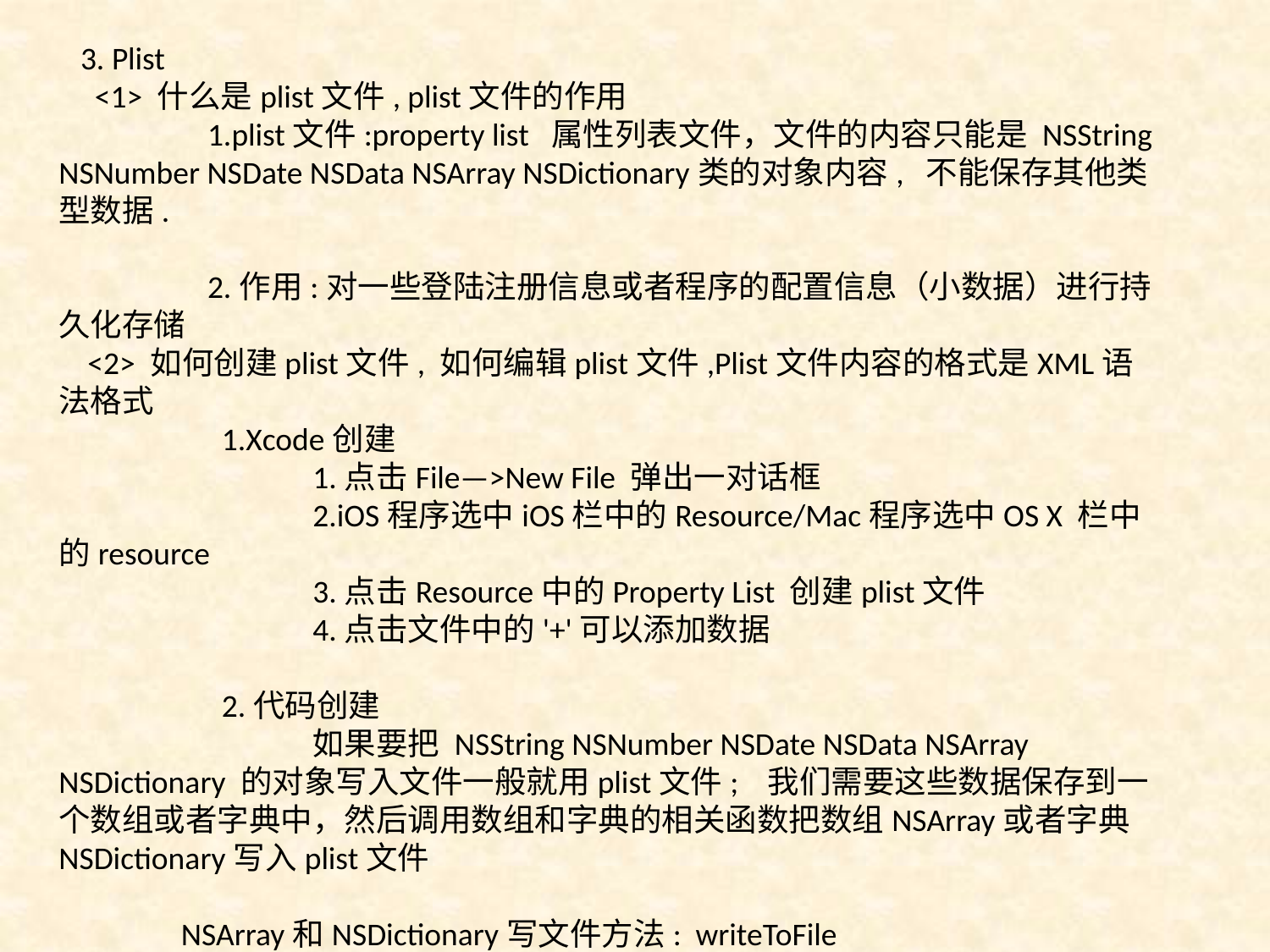

3. Plist
     <1> 什么是plist文件, plist文件的作用
	   1.plist文件:property list  属性列表文件，文件的内容只能是 NSString NSNumber NSDate NSData NSArray NSDictionary类的对象内容,  不能保存其他类型数据.

	   2.作用:对一些登陆注册信息或者程序的配置信息（小数据）进行持久化存储
    <2> 如何创建plist文件, 如何编辑plist文件,Plist文件内容的格式是XML语法格式
	     1.Xcode创建
		1.点击File—>New File 弹出一对话框
		2.iOS程序选中iOS栏中的Resource/Mac程序选中OS X 栏中的resource
		3.点击Resource中的Property List 创建plist文件
		4.点击文件中的'+'可以添加数据

	     2.代码创建
		如果要把 NSString NSNumber NSDate NSData NSArray NSDictionary 的对象写入文件一般就用plist文件;   我们需要这些数据保存到一个数组或者字典中，然后调用数组和字典的相关函数把数组NSArray或者字典NSDictionary写入plist文件

                 NSArray和NSDictionary写文件方法:  writeToFile